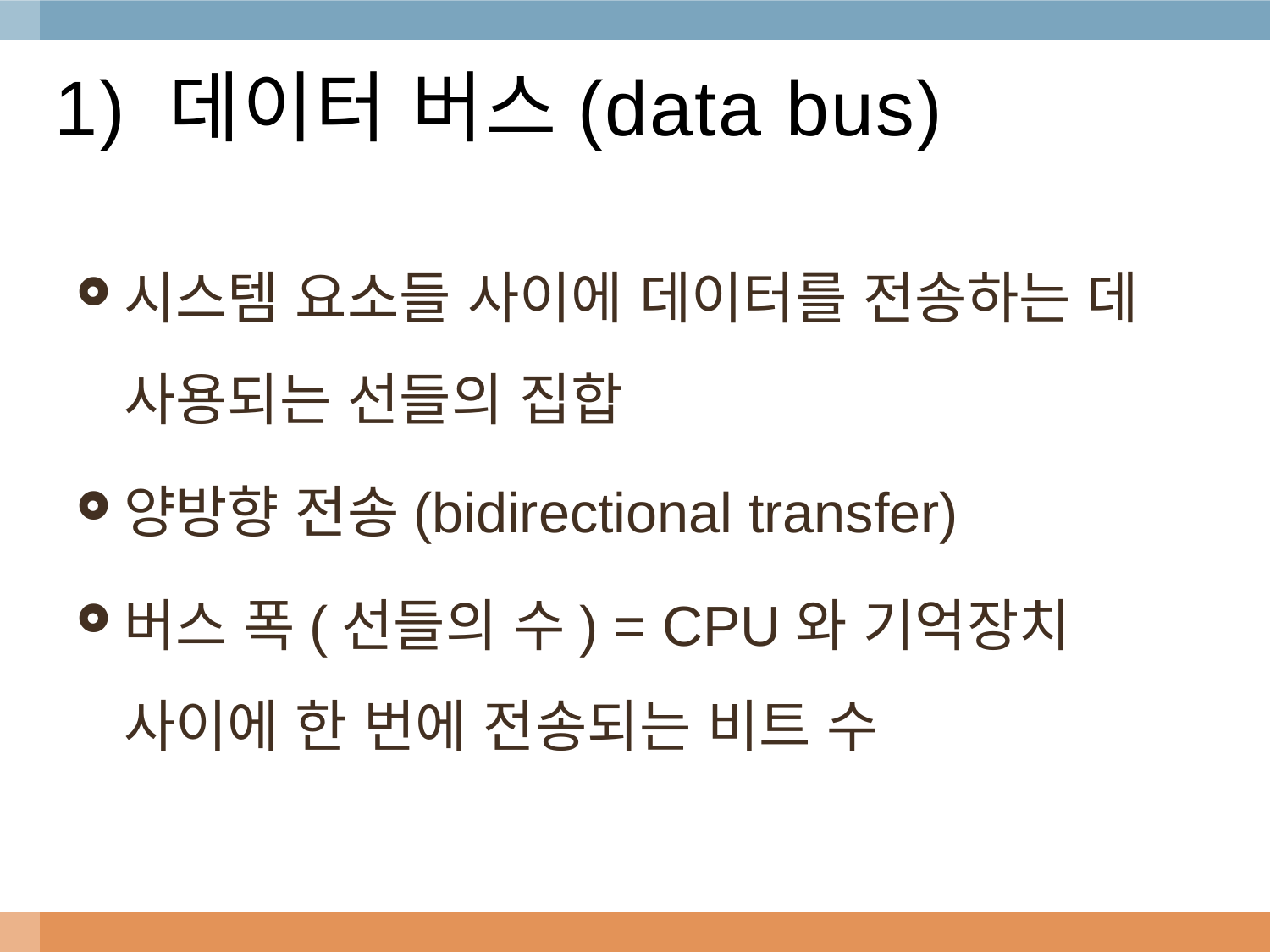

# 1) 데이터 버스(data bus)
시스템 요소들 사이에 데이터를 전송하는 데 사용되는 선들의 집합
양방향 전송(bidirectional transfer)
버스 폭(선들의 수) = CPU와 기억장치 사이에 한 번에 전송되는 비트 수